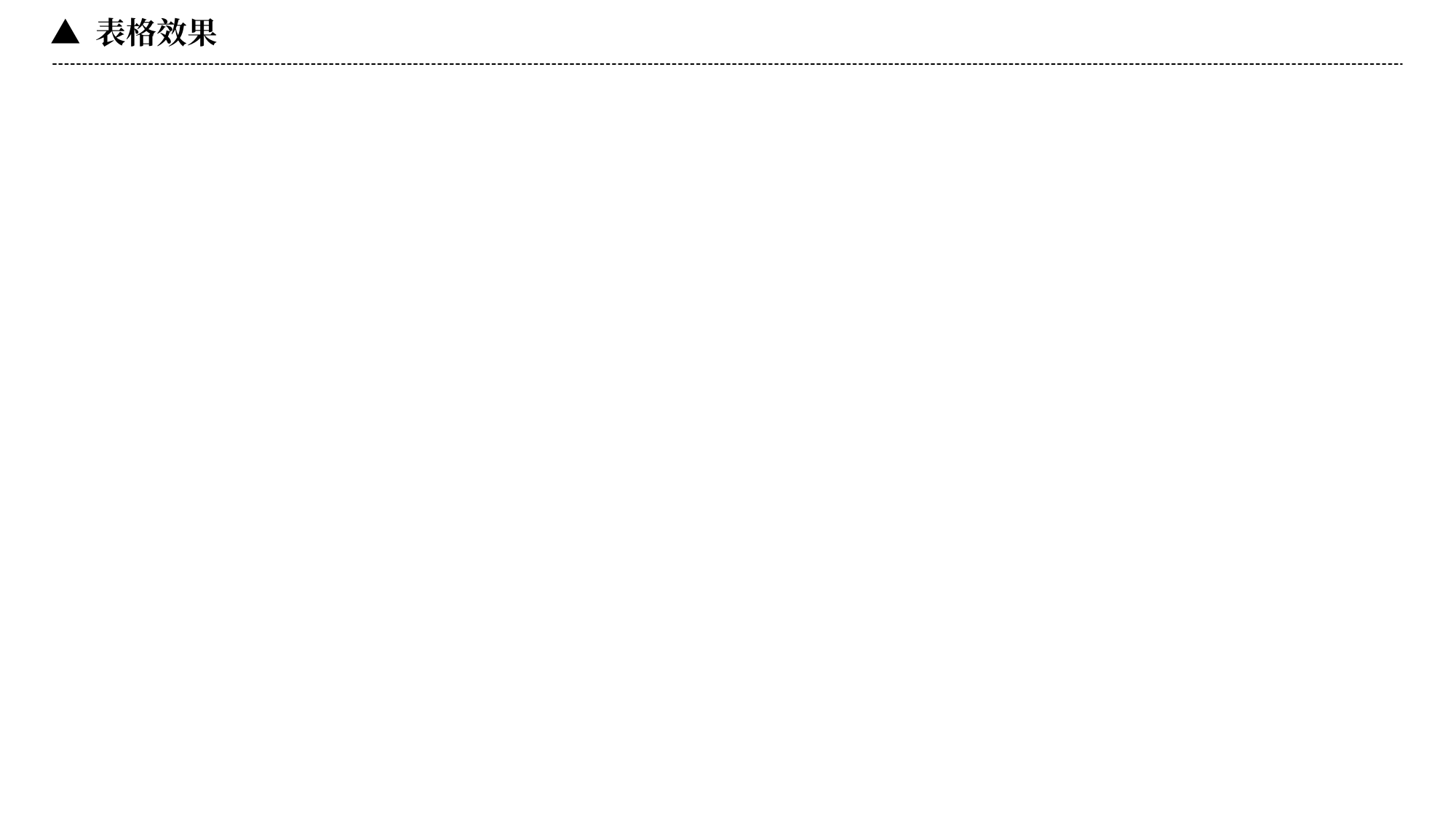

▲ 表格效果
Every page will display this footer
7
2023/6/17